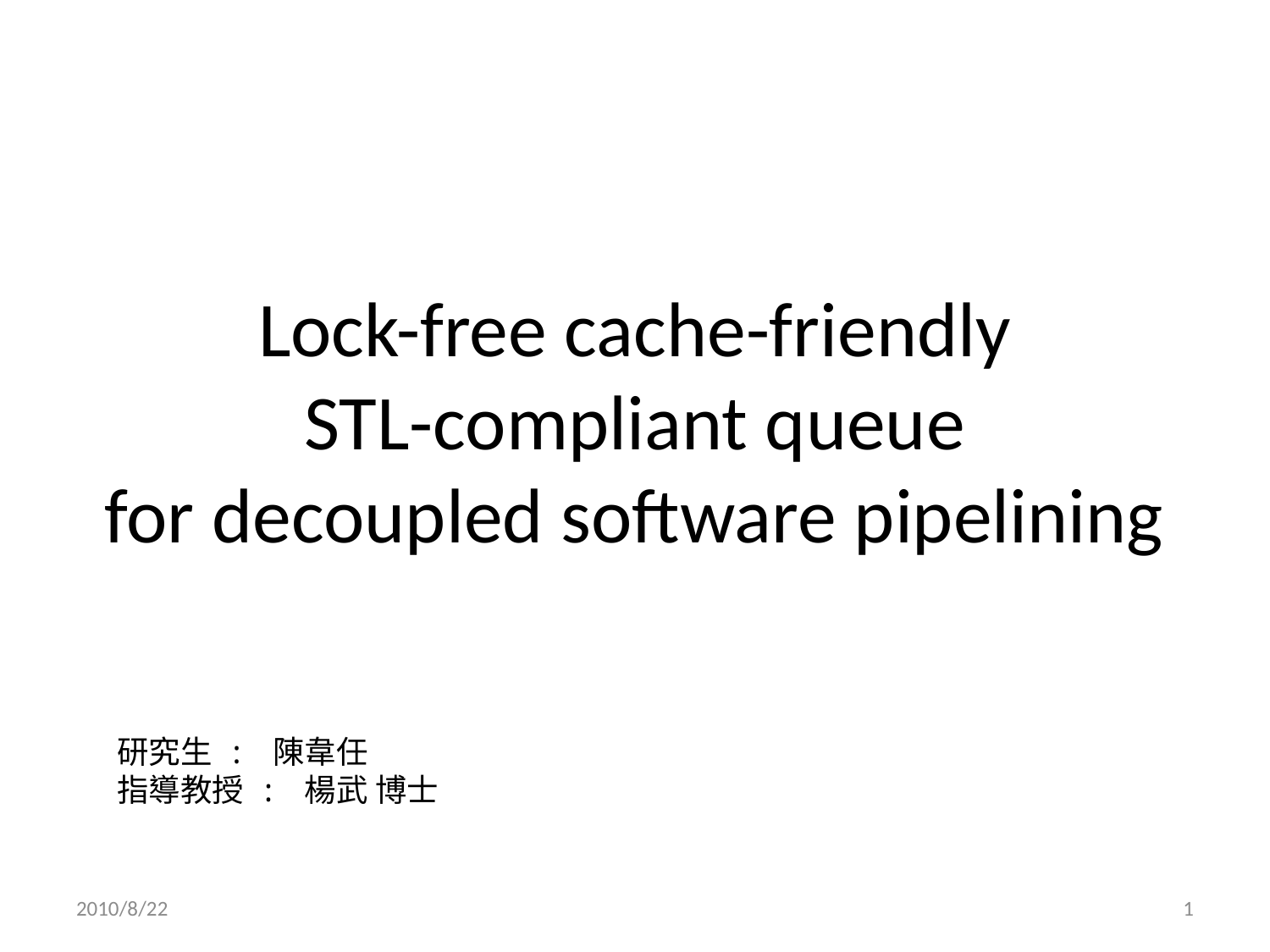

# Lock-free cache-friendly STL-compliant queue for decoupled software pipelining
研究生 : 陳韋任
指導教授 : 楊武 博士
2010/8/22
1